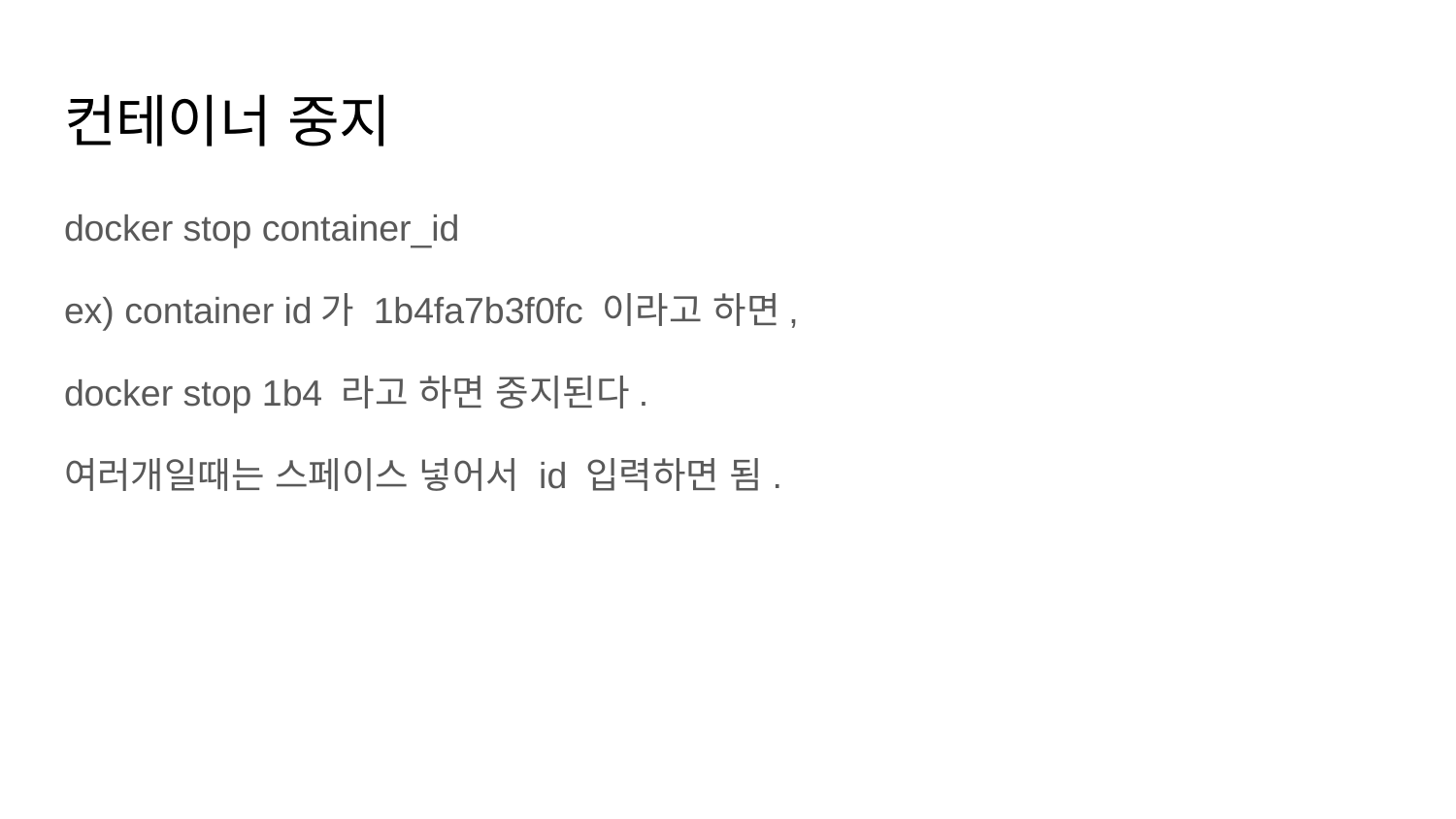

# 컨테이너 중지
docker stop container_id
ex) container id가 1b4fa7b3f0fc 이라고 하면,
docker stop 1b4 라고 하면 중지된다.
여러개일때는 스페이스 넣어서 id 입력하면 됨.